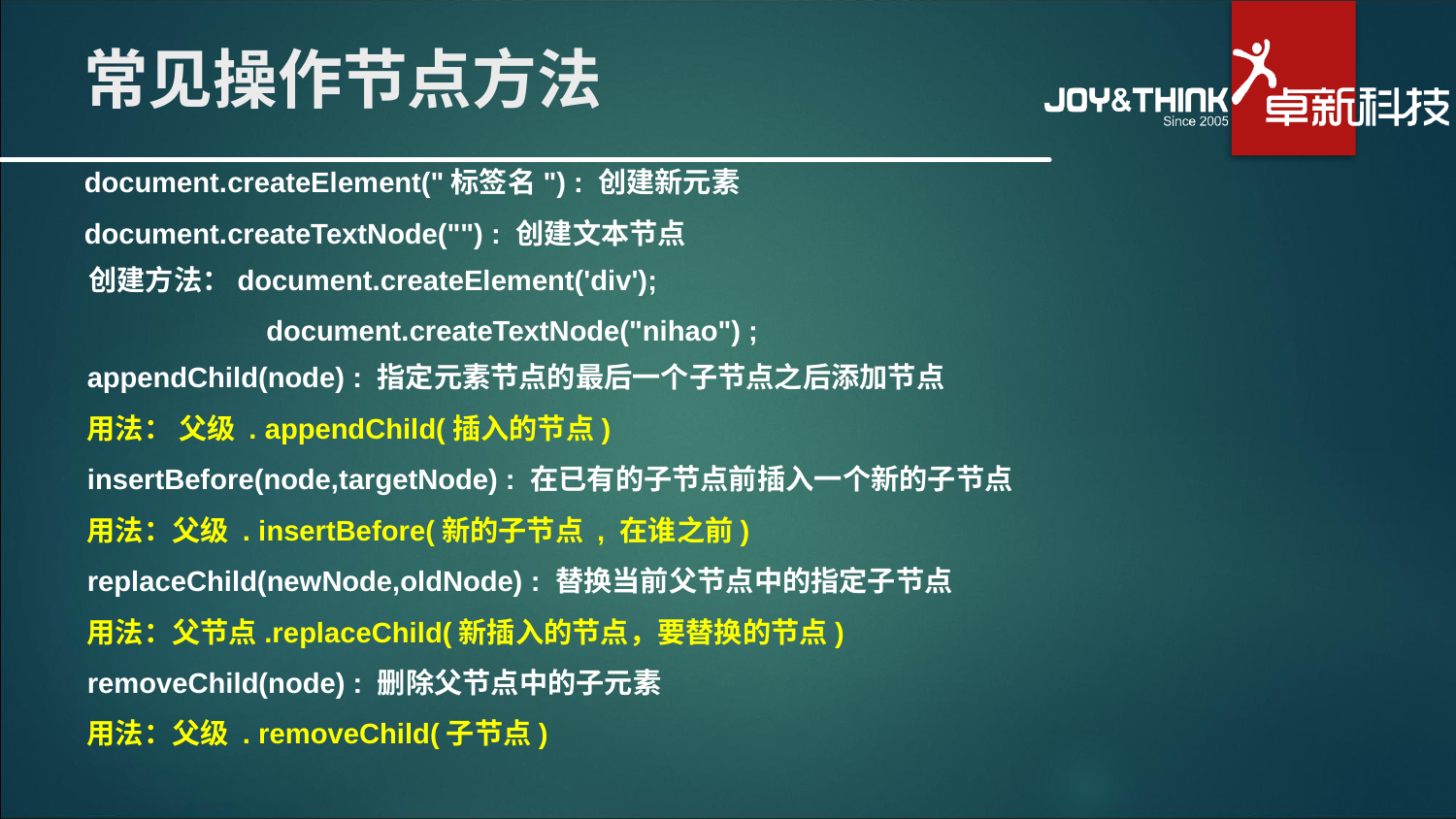

# 常见操作节点方法
document.createElement("标签名") : 创建新元素
document.createTextNode("") : 创建文本节点
创建方法：document.createElement('div');
	    document.createTextNode("nihao") ;
appendChild(node) : 指定元素节点的最后一个子节点之后添加节点
用法： 父级 . appendChild(插入的节点)
insertBefore(node,targetNode) : 在已有的子节点前插入一个新的子节点
用法：父级 . insertBefore(新的子节点 , 在谁之前)
replaceChild(newNode,oldNode) : 替换当前父节点中的指定子节点
用法：父节点.replaceChild(新插入的节点，要替换的节点)
removeChild(node) : 删除父节点中的子元素
用法：父级 . removeChild(子节点)